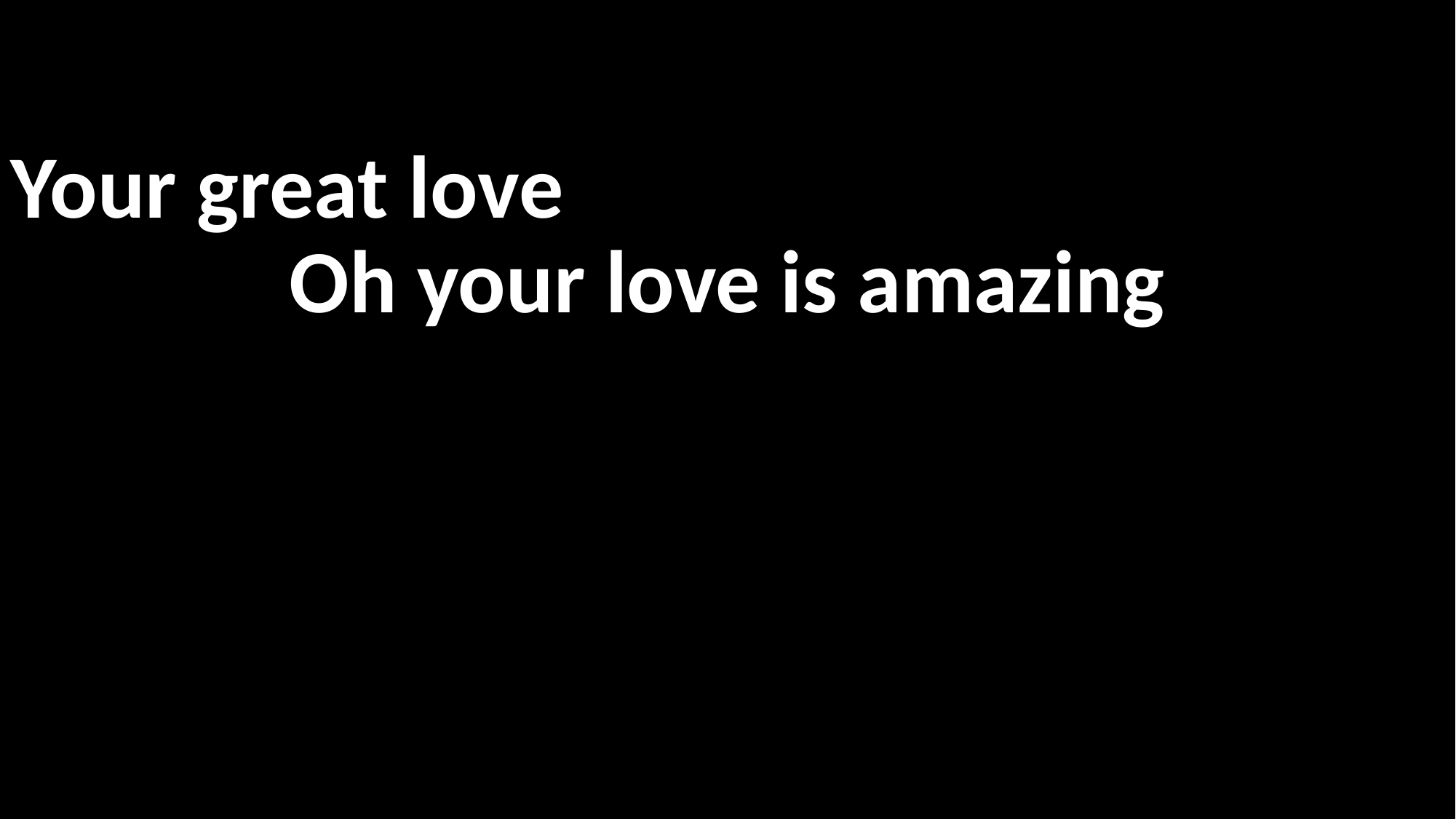

Your great love
Oh your love is amazing
그 사랑 얼마나
아름다운지